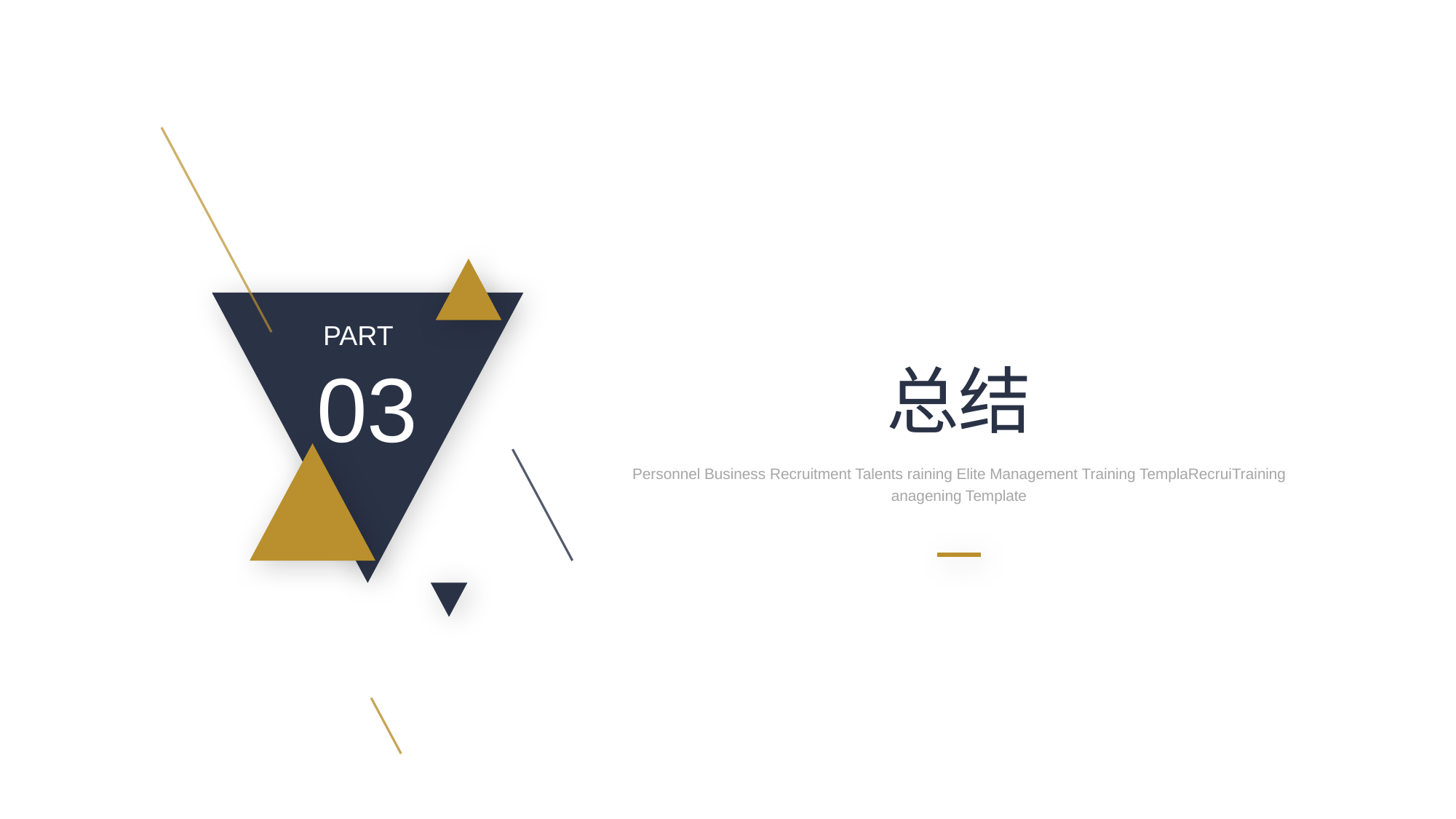

PART
03
总结

Personnel Business Recruitment Talents raining Elite Management Training TemplaRecruiTraining anagening Template